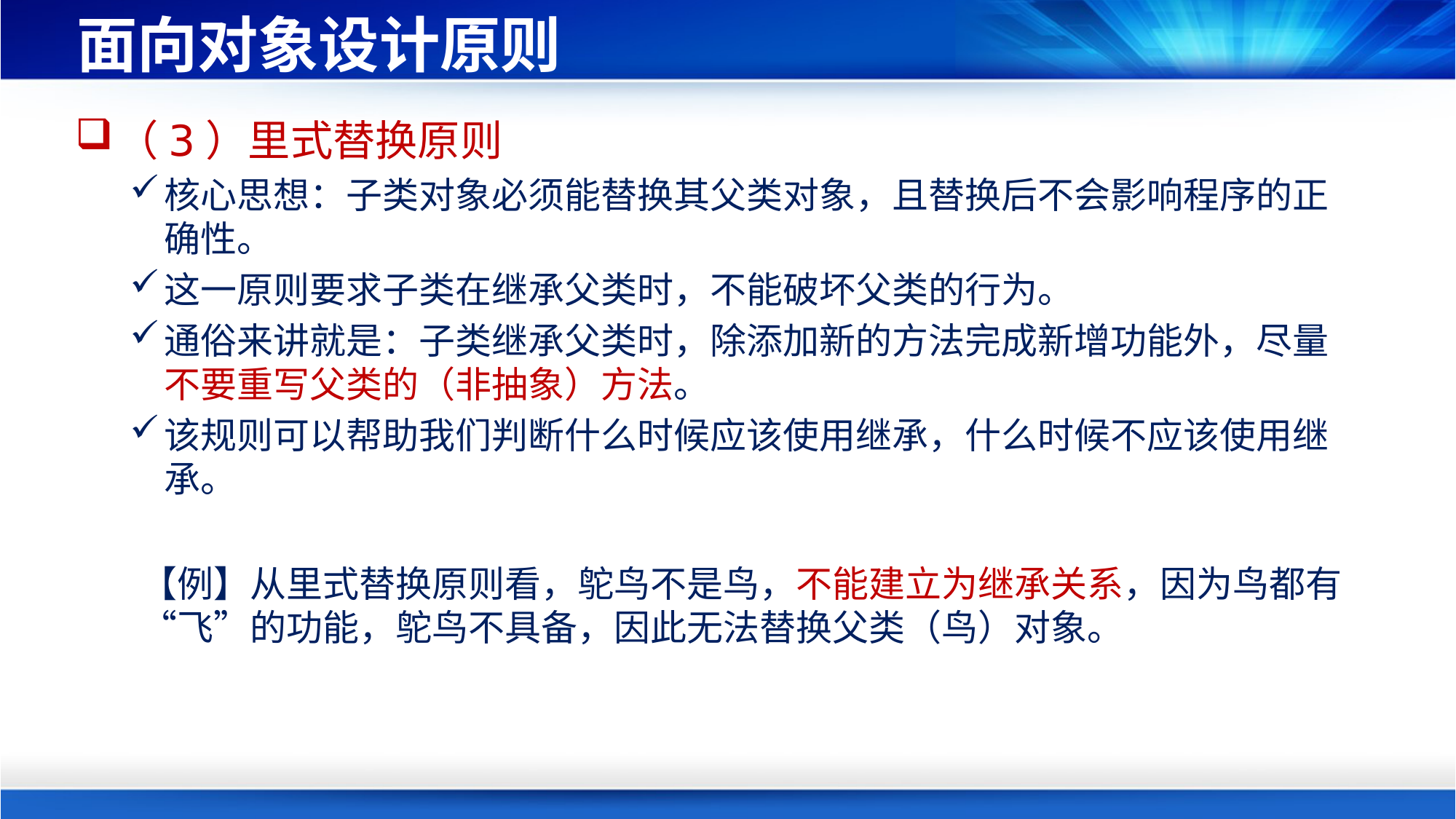

# 面向对象设计原则
（3）里式替换原则
核心思想：子类对象必须能替换其父类对象，且替换后不会影响程序的正确性。
这一原则要求子类在继承父类时，不能破坏父类的行为。
通俗来讲就是：子类继承父类时，除添加新的方法完成新增功能外，尽量不要重写父类的（非抽象）方法。
该规则可以帮助我们判断什么时候应该使用继承，什么时候不应该使用继承。

【例】从里式替换原则看，鸵鸟不是鸟，不能建立为继承关系，因为鸟都有“飞”的功能，鸵鸟不具备，因此无法替换父类（鸟）对象。